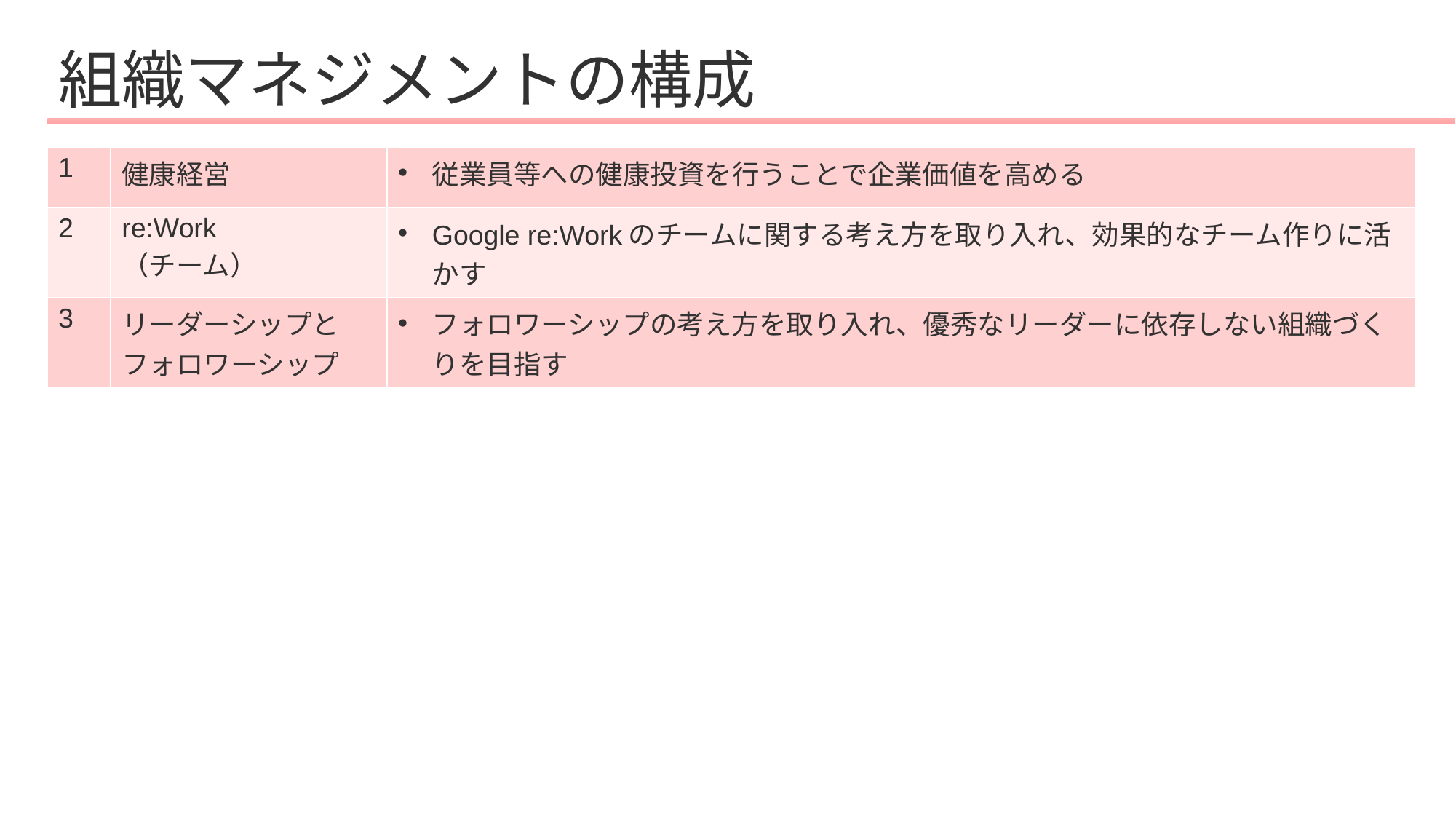

# 組織マネジメントの構成
| 1 | 健康経営 | 従業員等への健康投資を行うことで企業価値を高める |
| --- | --- | --- |
| 2 | re:Work （チーム） | Google re:Workのチームに関する考え方を取り入れ、効果的なチーム作りに活かす |
| 3 | リーダーシップとフォロワーシップ | フォロワーシップの考え方を取り入れ、優秀なリーダーに依存しない組織づくりを目指す |
87